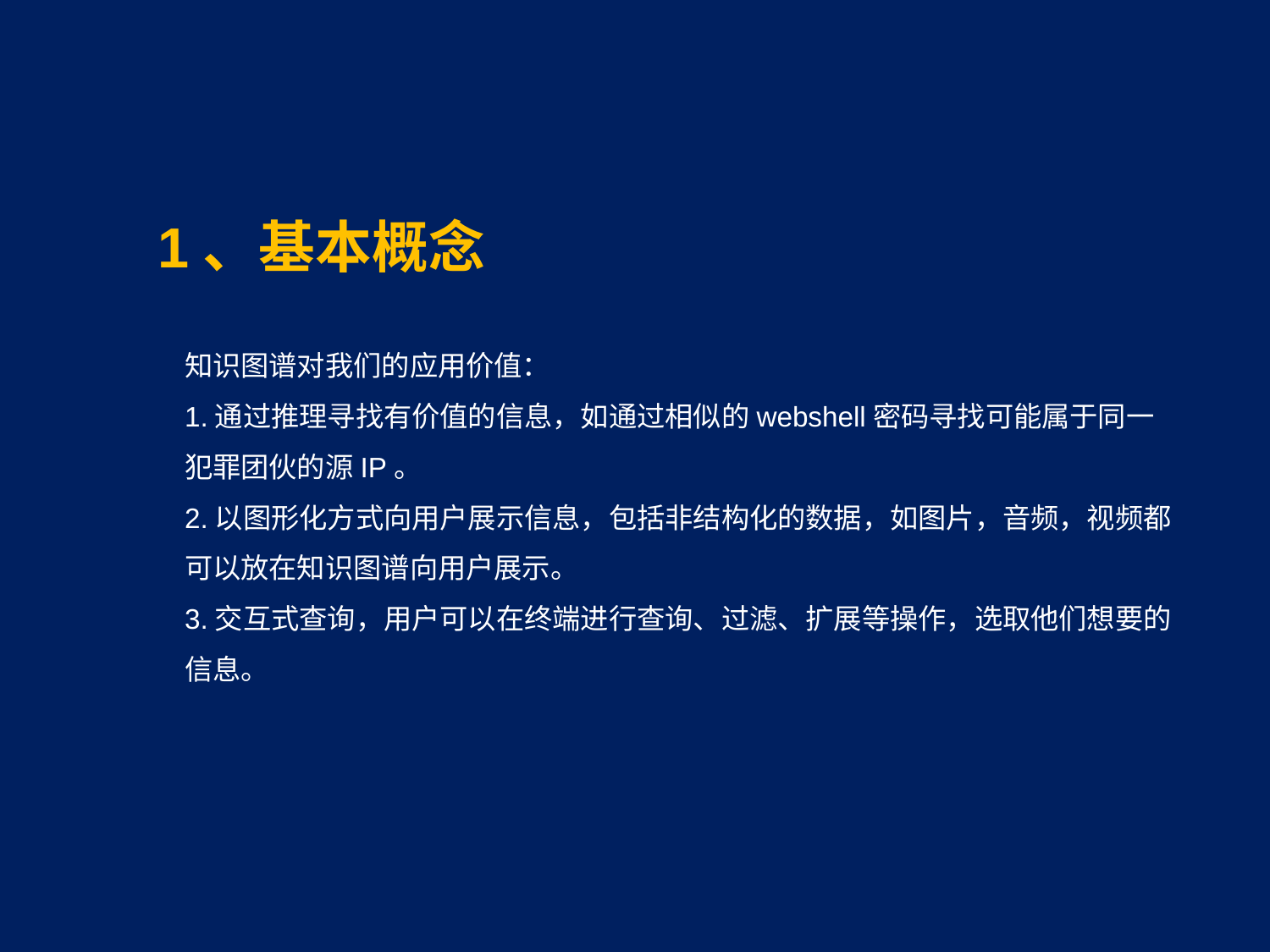

# 1、基本概念
知识图谱对我们的应用价值：
1.通过推理寻找有价值的信息，如通过相似的webshell密码寻找可能属于同一犯罪团伙的源IP。
2.以图形化方式向用户展示信息，包括非结构化的数据，如图片，音频，视频都可以放在知识图谱向用户展示。
3.交互式查询，用户可以在终端进行查询、过滤、扩展等操作，选取他们想要的信息。